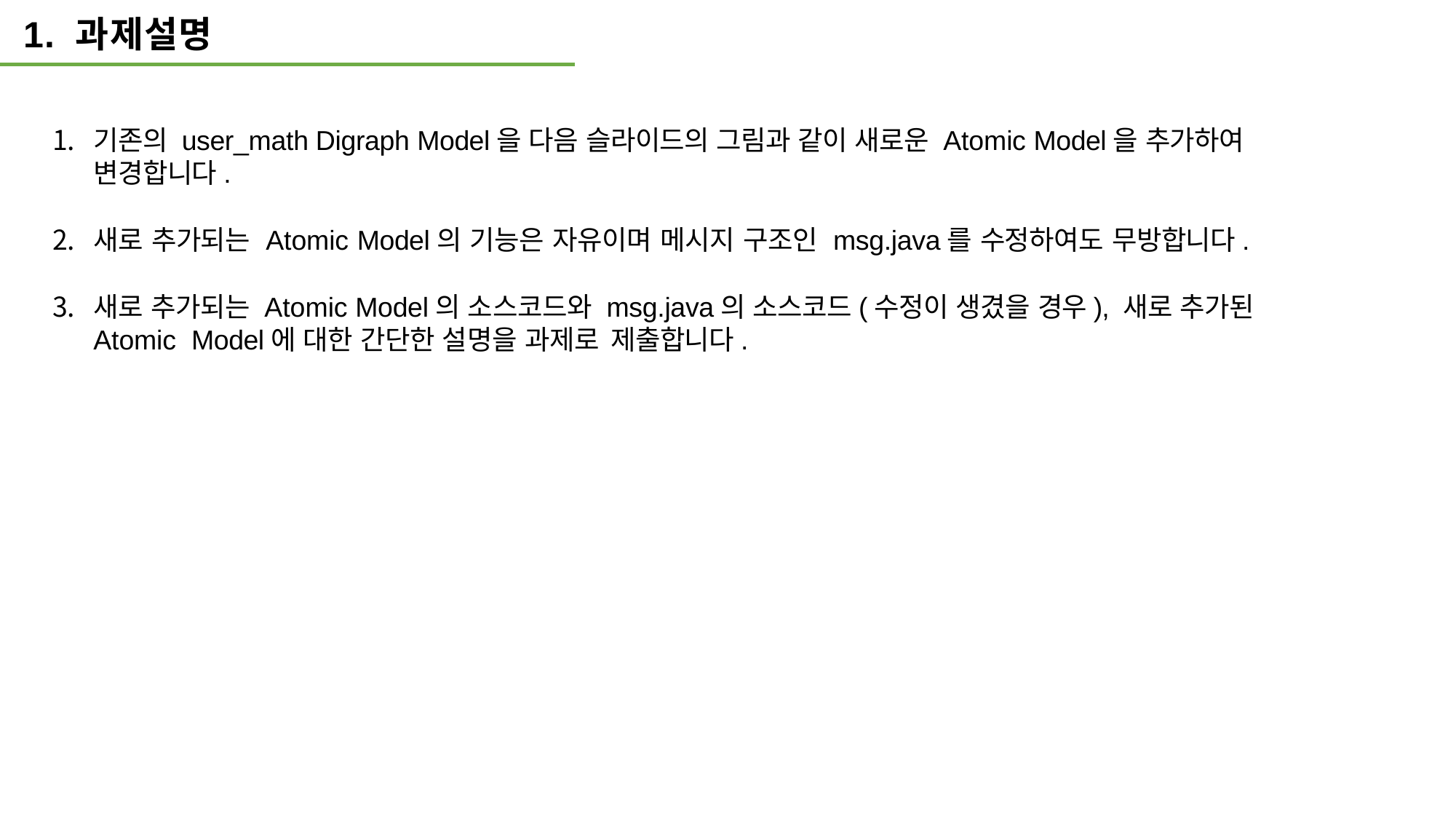

# 1. 과제설명
기존의 user_math Digraph Model을 다음 슬라이드의 그림과 같이 새로운 Atomic Model을 추가하여 변경합니다.

새로 추가되는 Atomic Model의 기능은 자유이며 메시지 구조인 msg.java를 수정하여도 무방합니다.

새로 추가되는 Atomic Model의 소스코드와 msg.java의 소스코드(수정이 생겼을 경우), 새로 추가된 Atomic  Model에 대한 간단한 설명을 과제로 제출합니다.